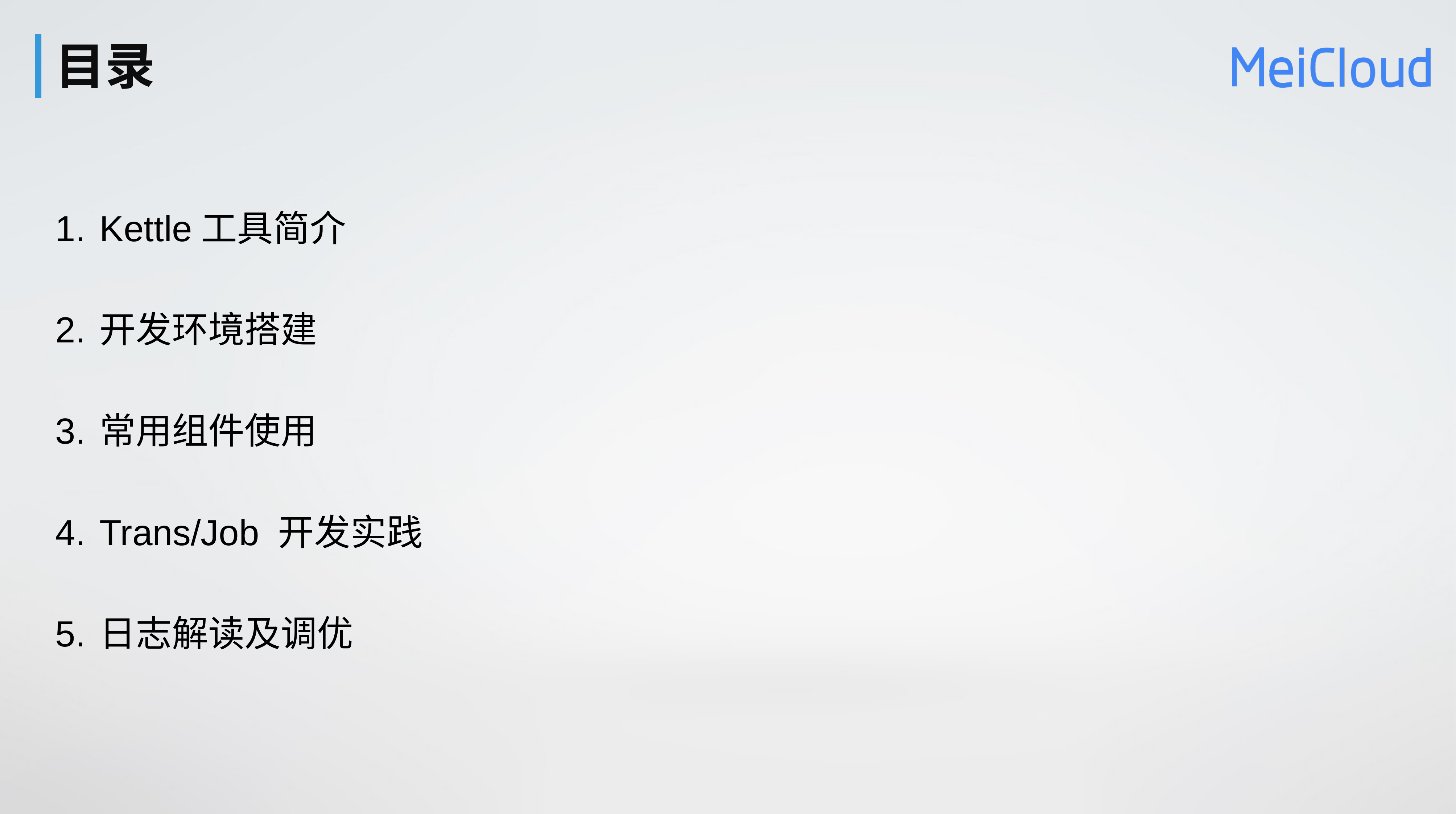

# 目录
Kettle工具简介
开发环境搭建
常用组件使用
Trans/Job 开发实践
日志解读及调优